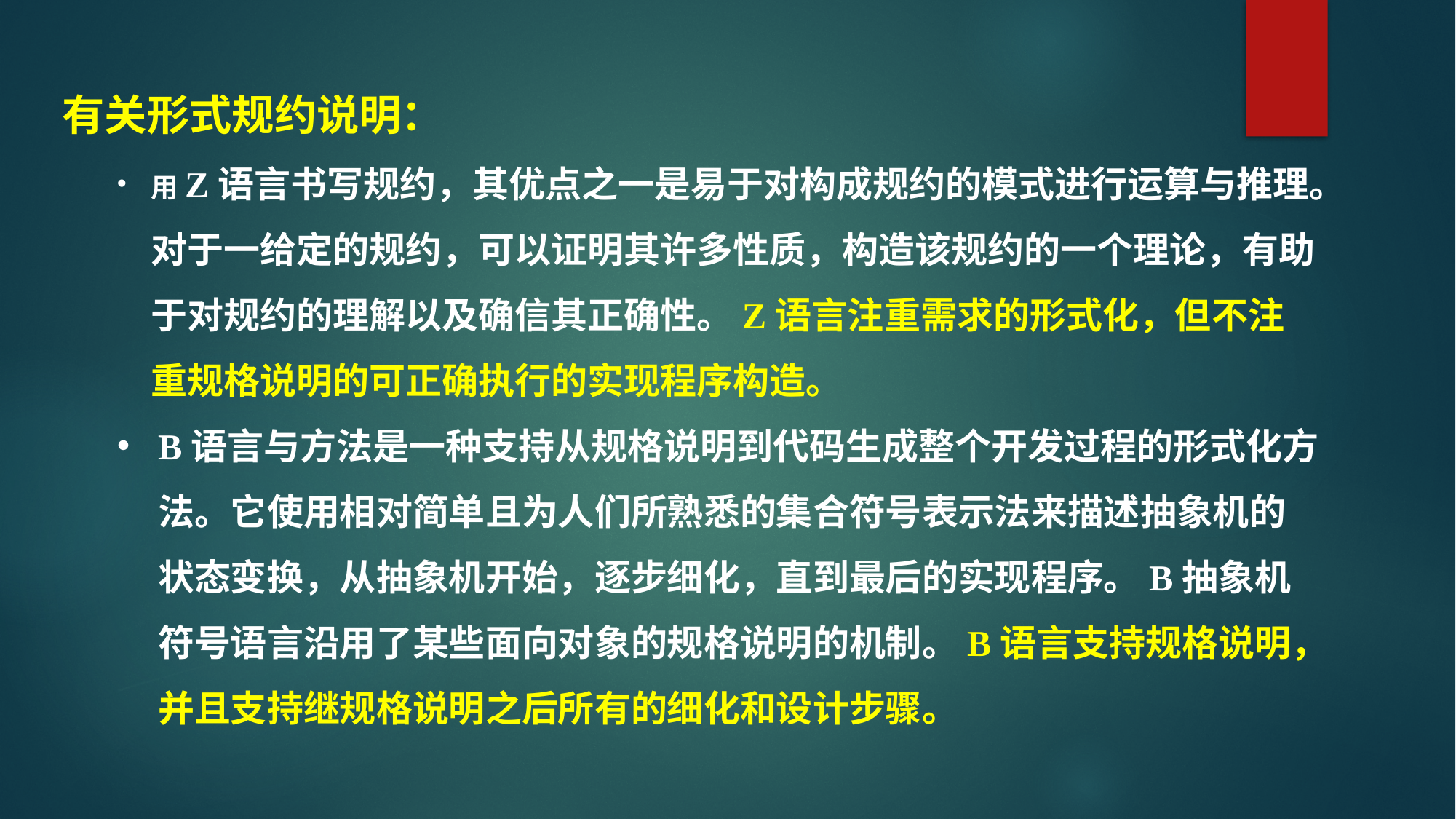

有关形式规约说明：
用Z语言书写规约，其优点之一是易于对构成规约的模式进行运算与推理。对于一给定的规约，可以证明其许多性质，构造该规约的一个理论，有助于对规约的理解以及确信其正确性。Z语言注重需求的形式化，但不注重规格说明的可正确执行的实现程序构造。
B语言与方法是一种支持从规格说明到代码生成整个开发过程的形式化方法。它使用相对简单且为人们所熟悉的集合符号表示法来描述抽象机的状态变换，从抽象机开始，逐步细化，直到最后的实现程序。B抽象机符号语言沿用了某些面向对象的规格说明的机制。B语言支持规格说明，并且支持继规格说明之后所有的细化和设计步骤。